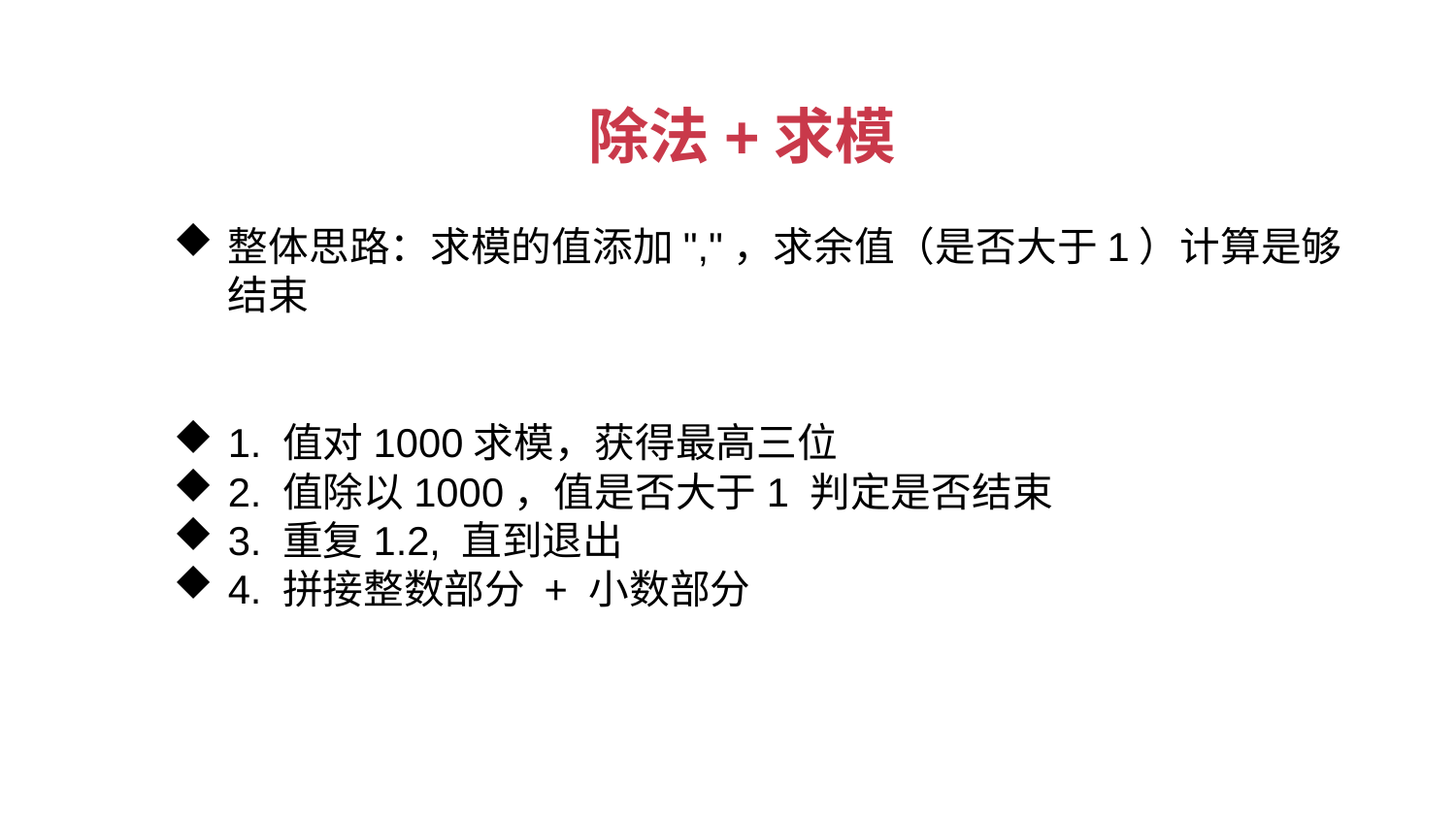

除法+求模
整体思路：求模的值添加","，求余值（是否大于1）计算是够结束
1. 值对1000求模，获得最高三位
2. 值除以1000，值是否大于1 判定是否结束
3. 重复1.2, 直到退出
4. 拼接整数部分 + 小数部分